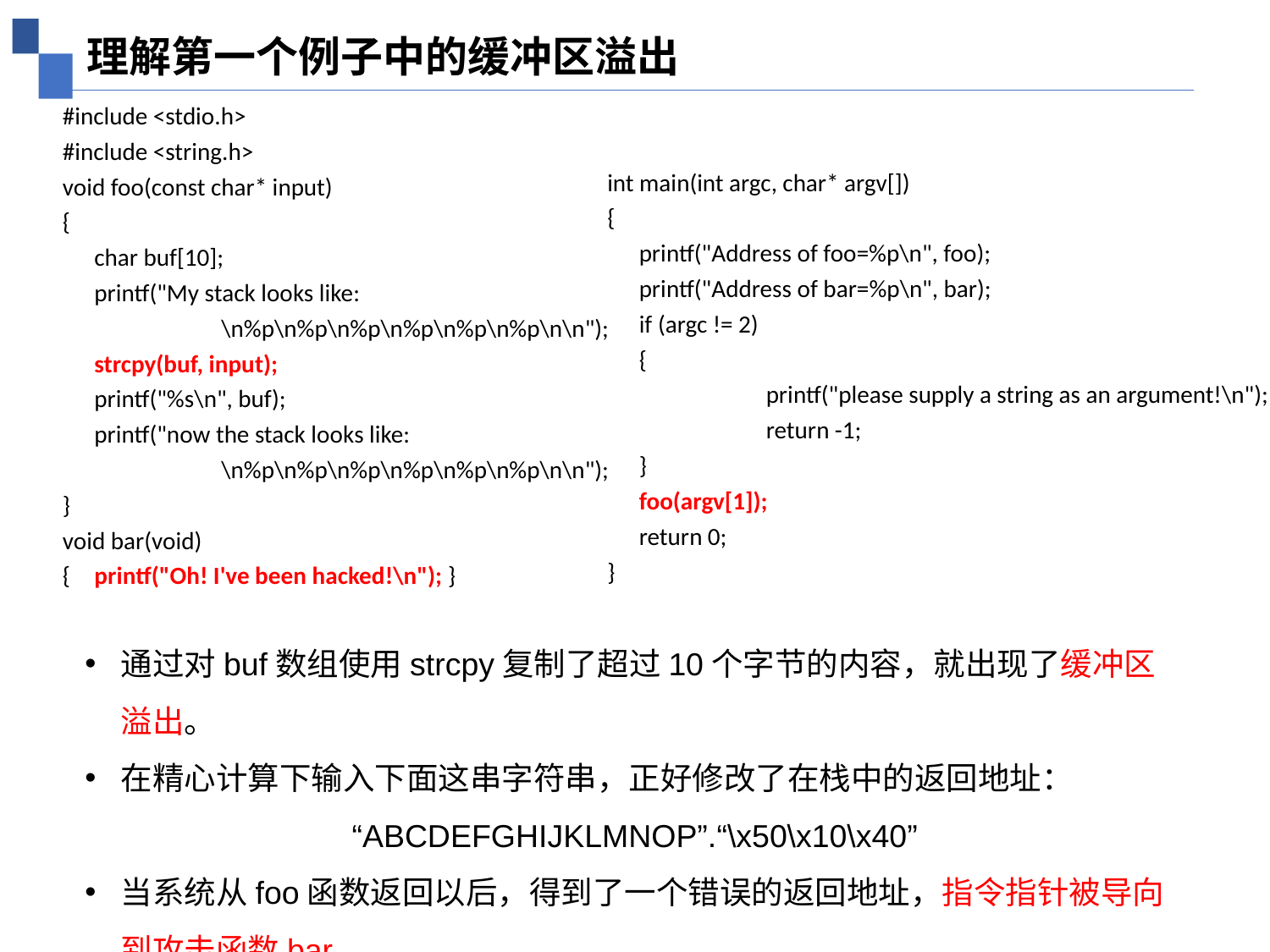

理解第一个例子中的缓冲区溢出
#include <stdio.h>
#include <string.h>
void foo(const char* input)
{
	char buf[10];
	printf("My stack looks like:
		\n%p\n%p\n%p\n%p\n%p\n%p\n\n");
	strcpy(buf, input);
	printf("%s\n", buf);
	printf("now the stack looks like:
		\n%p\n%p\n%p\n%p\n%p\n%p\n\n");
}
void bar(void)
{	printf("Oh! I've been hacked!\n"); }
int main(int argc, char* argv[])
{
	printf("Address of foo=%p\n", foo);
	printf("Address of bar=%p\n", bar);
	if (argc != 2)
	{
		printf("please supply a string as an argument!\n");
		return -1;
	}
	foo(argv[1]);
	return 0;
}

通过对buf数组使用strcpy复制了超过10个字节的内容，就出现了缓冲区溢出。
在精心计算下输入下面这串字符串，正好修改了在栈中的返回地址：
“ABCDEFGHIJKLMNOP”.“\x50\x10\x40”
当系统从foo函数返回以后，得到了一个错误的返回地址，指令指针被导向到攻击函数bar。
14